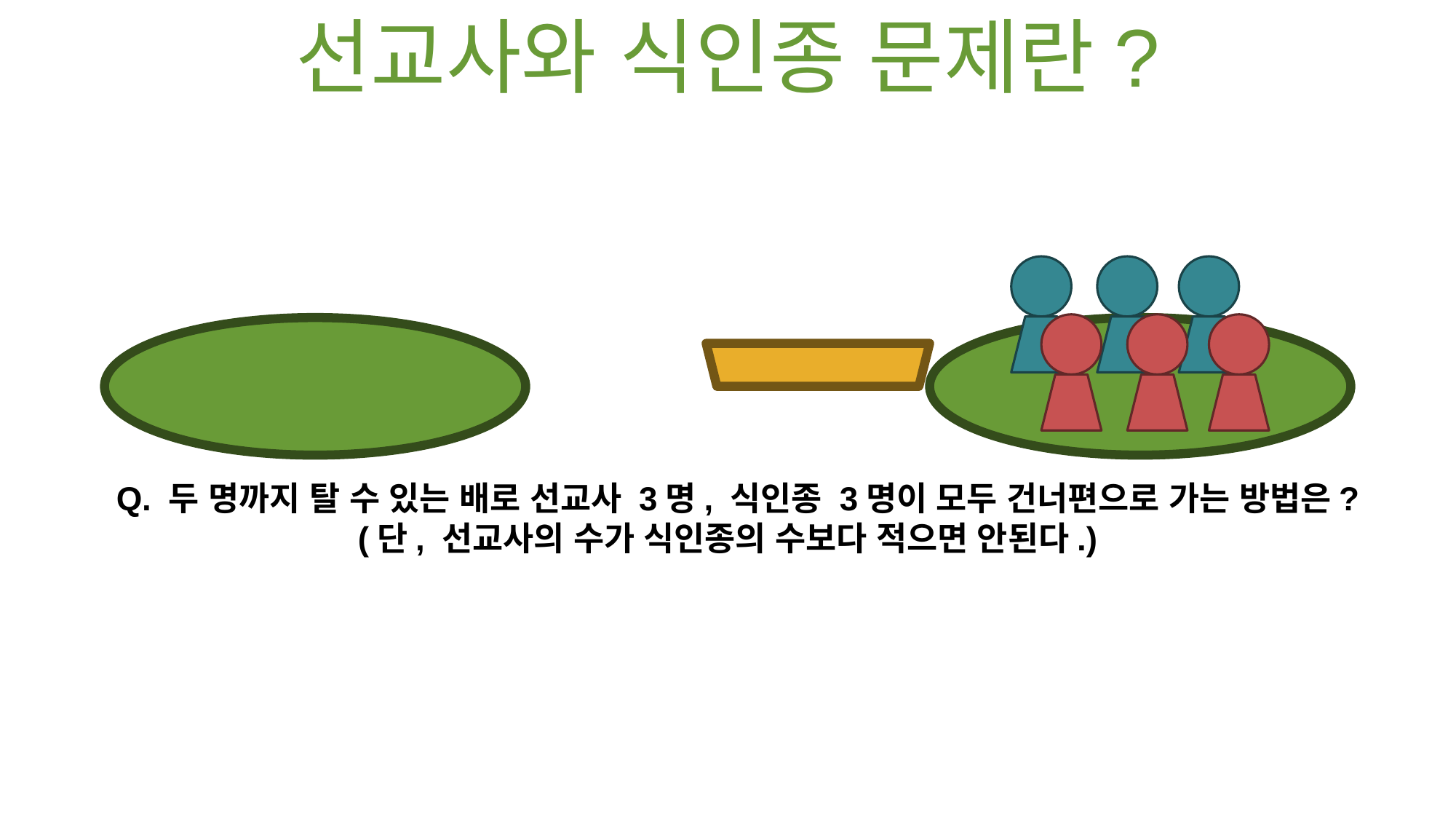

선교사와 식인종 문제란?

Q. 두 명까지 탈 수 있는 배로 선교사 3명, 식인종 3명이 모두 건너편으로 가는 방법은?
(단, 선교사의 수가 식인종의 수보다 적으면 안된다.)